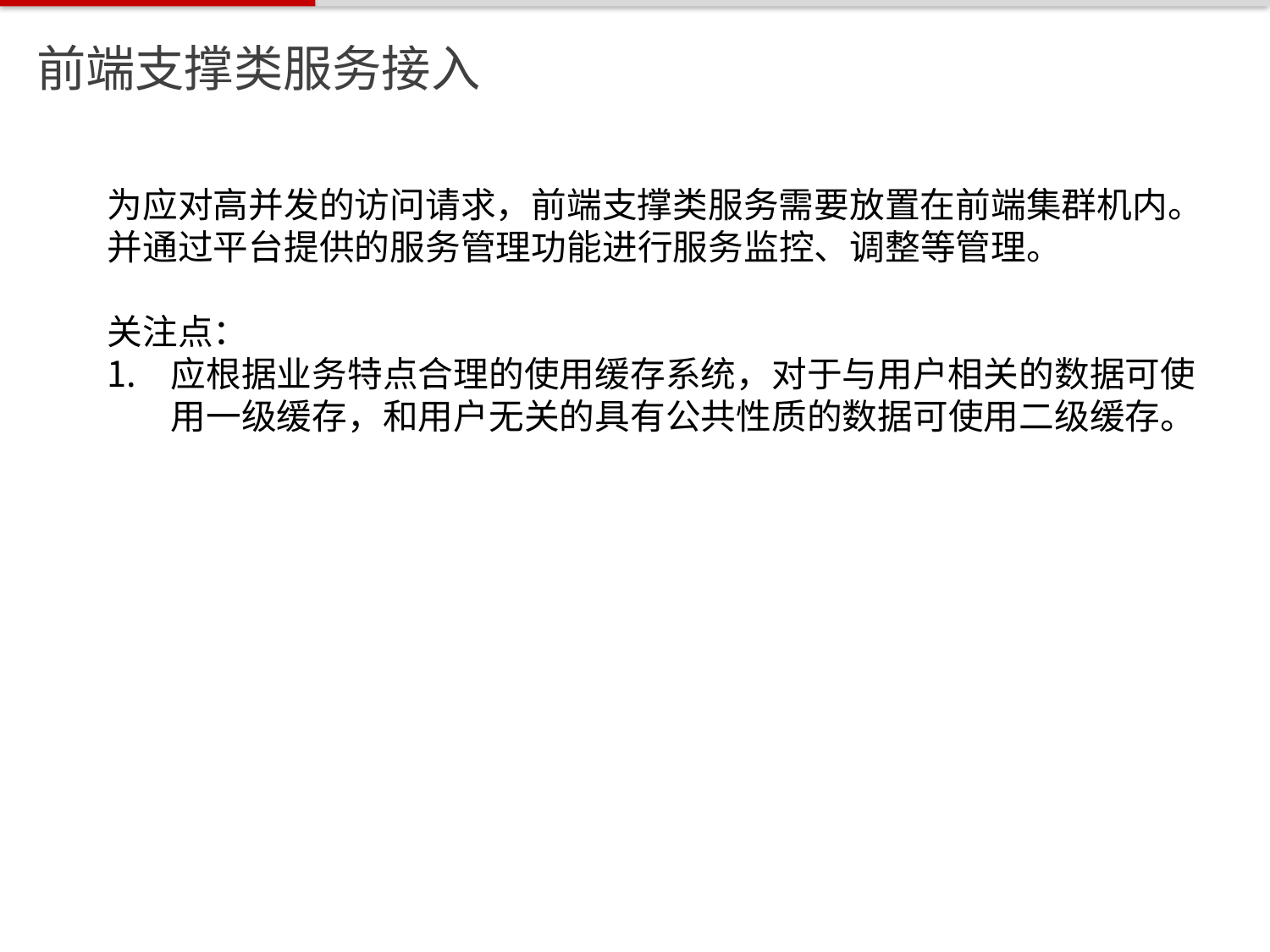

前端支撑类服务接入
为应对高并发的访问请求，前端支撑类服务需要放置在前端集群机内。并通过平台提供的服务管理功能进行服务监控、调整等管理。

关注点：
应根据业务特点合理的使用缓存系统，对于与用户相关的数据可使用一级缓存，和用户无关的具有公共性质的数据可使用二级缓存。